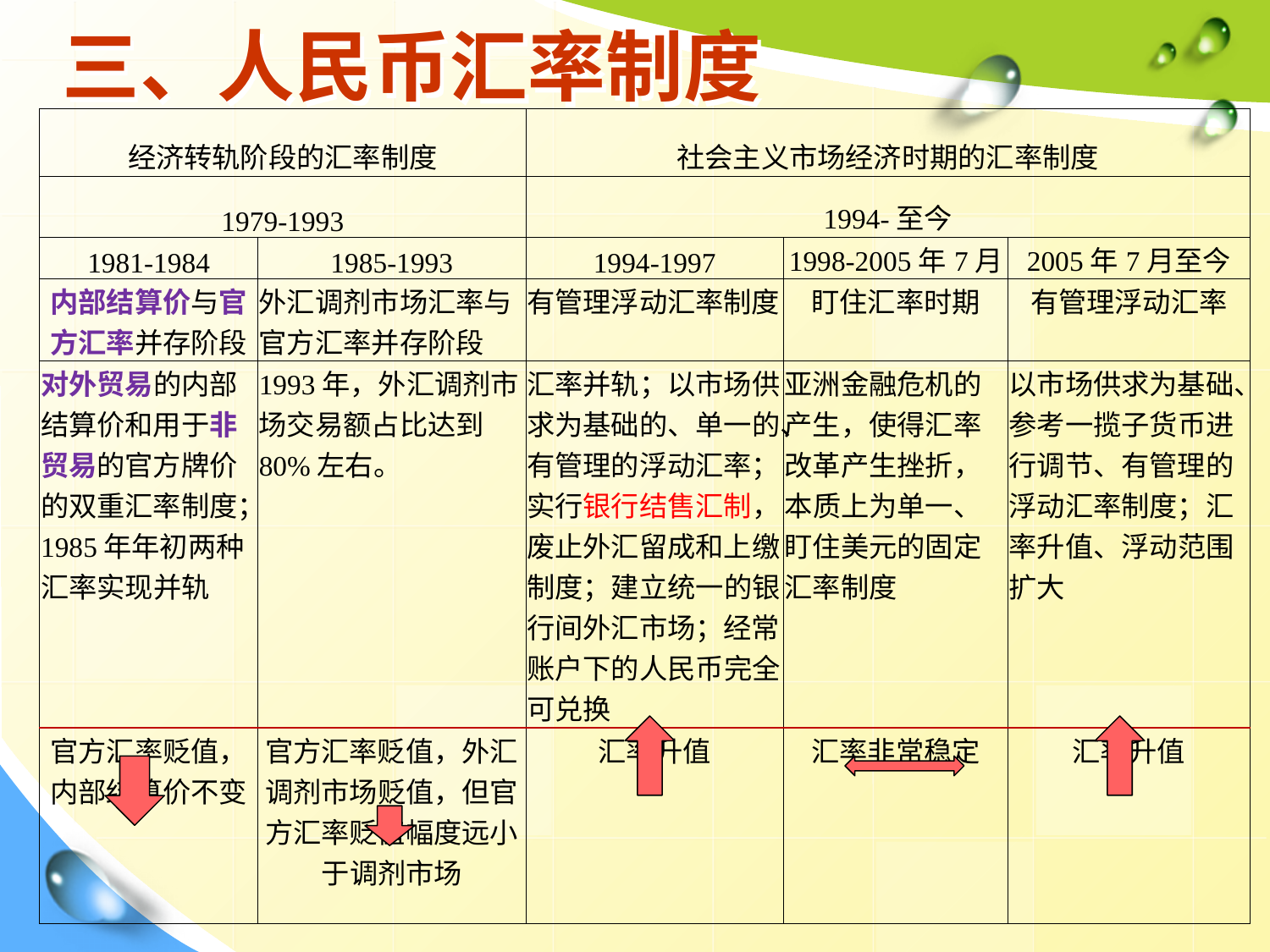

# 三、人民币汇率制度
| 经济转轨阶段的汇率制度 |  | 社会主义市场经济时期的汇率制度 |  |  |
| --- | --- | --- | --- | --- |
| 1979-1993 |  | 1994-至今 |  |  |
| 1981-1984 | 1985-1993 | 1994-1997 | 1998-2005年7月 | 2005年7月至今 |
| 内部结算价与官方汇率并存阶段 | 外汇调剂市场汇率与官方汇率并存阶段 | 有管理浮动汇率制度 | 盯住汇率时期 | 有管理浮动汇率 |
| 对外贸易的内部结算价和用于非贸易的官方牌价的双重汇率制度；1985年年初两种汇率实现并轨 | 1993年，外汇调剂市场交易额占比达到80%左右。 | 汇率并轨；以市场供求为基础的、单一的、有管理的浮动汇率；实行银行结售汇制，废止外汇留成和上缴制度；建立统一的银行间外汇市场；经常账户下的人民币完全可兑换 | 亚洲金融危机的产生，使得汇率改革产生挫折，本质上为单一、盯住美元的固定汇率制度 | 以市场供求为基础、参考一揽子货币进行调节、有管理的浮动汇率制度；汇率升值、浮动范围扩大 |
| 官方汇率贬值，内部结算价不变 | 官方汇率贬值，外汇调剂市场贬值，但官方汇率贬值幅度远小于调剂市场 | 汇率升值 | 汇率非常稳定 | 汇率升值 |